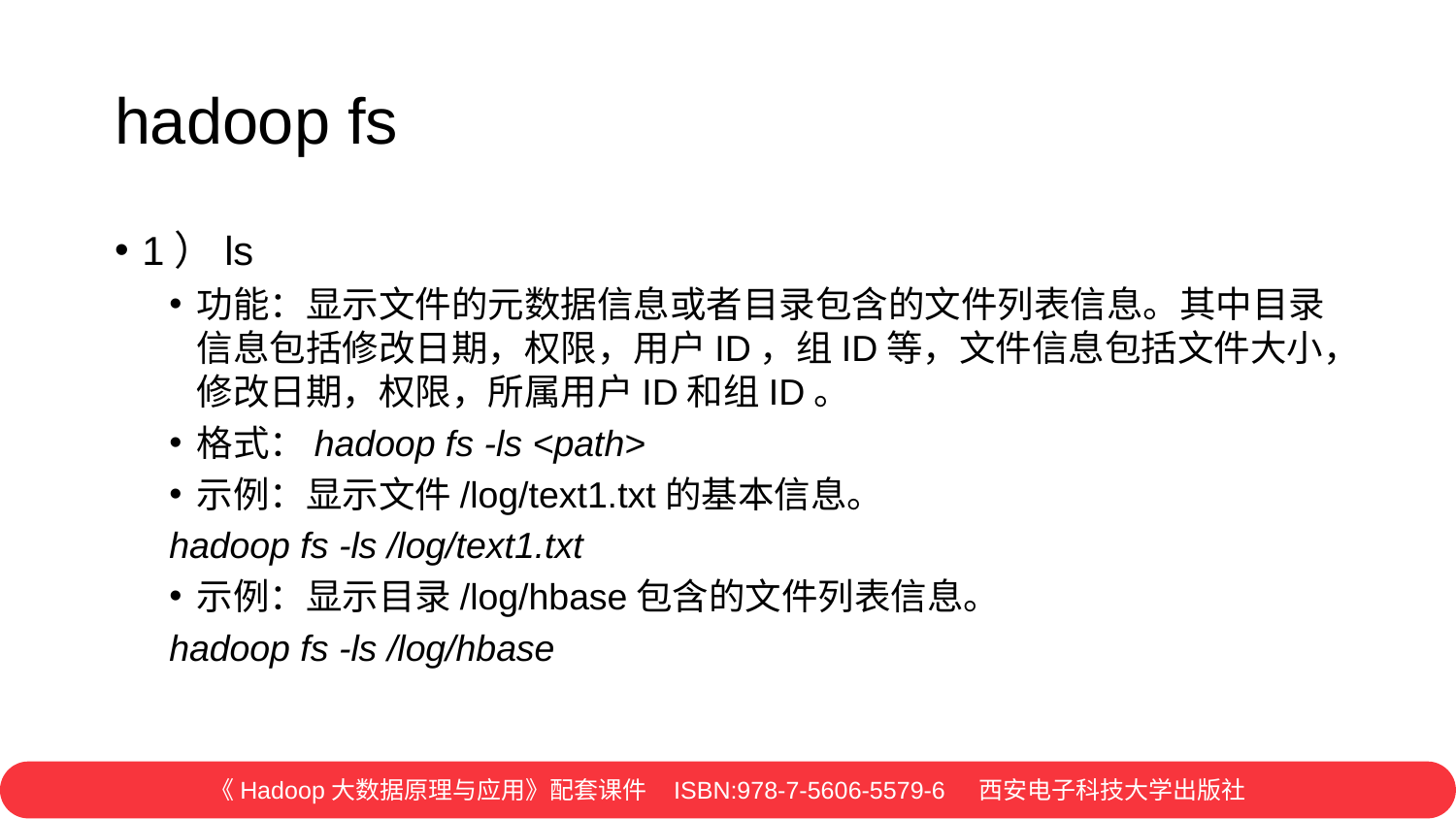

# hadoop fs
1）ls
功能：显示文件的元数据信息或者目录包含的文件列表信息。其中目录信息包括修改日期，权限，用户ID，组ID等，文件信息包括文件大小，修改日期，权限，所属用户ID和组ID。
格式：hadoop fs -ls <path>
示例：显示文件/log/text1.txt的基本信息。
hadoop fs -ls /log/text1.txt
示例：显示目录/log/hbase包含的文件列表信息。
hadoop fs -ls /log/hbase